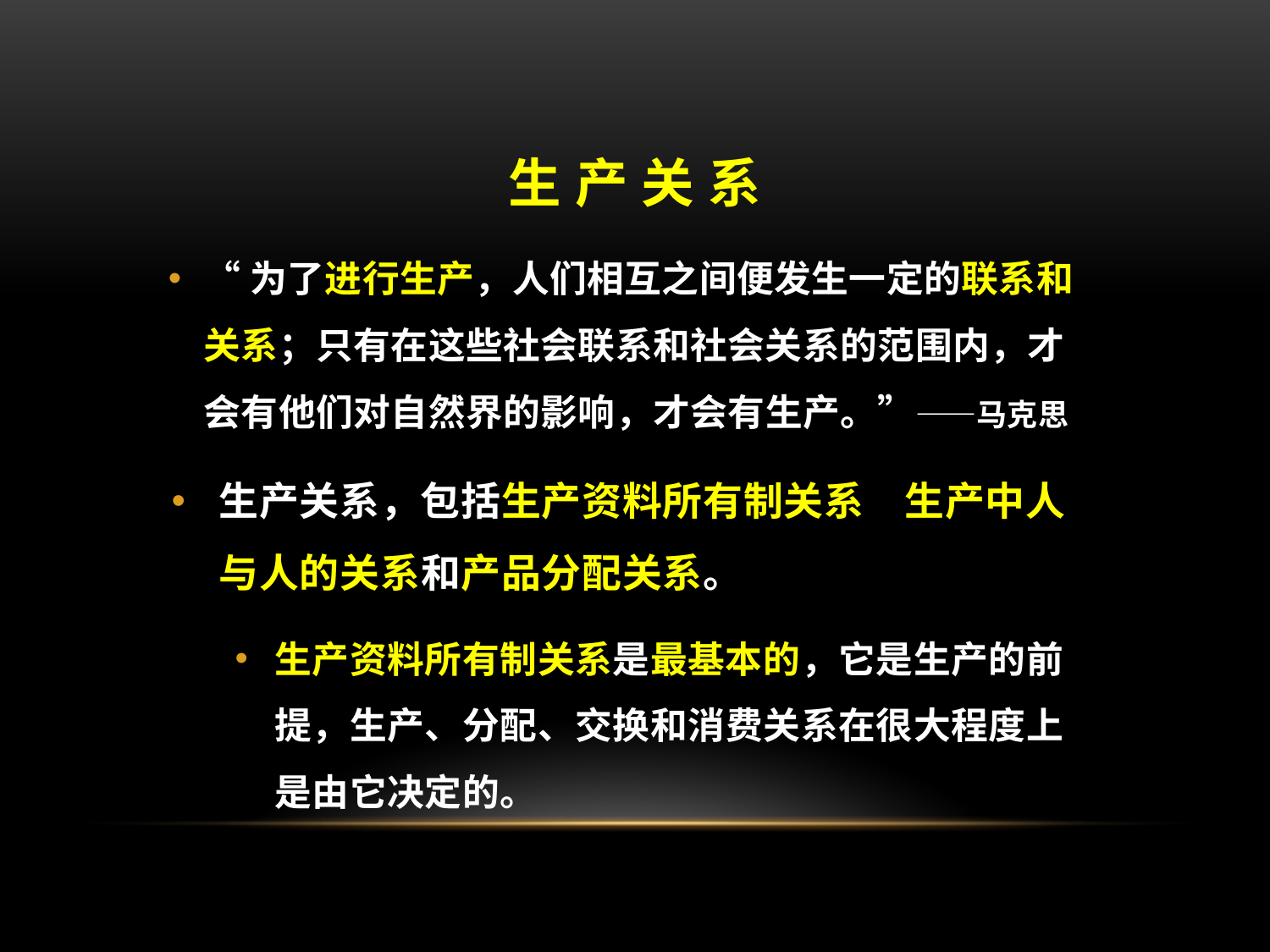

# 生 产 关 系
“为了进行生产，人们相互之间便发生一定的联系和关系；只有在这些社会联系和社会关系的范围内，才会有他们对自然界的影响，才会有生产。”——马克思
生产关系，包括生产资料所有制关系、生产中人与人的关系和产品分配关系。
生产资料所有制关系是最基本的，它是生产的前提，生产、分配、交换和消费关系在很大程度上是由它决定的。